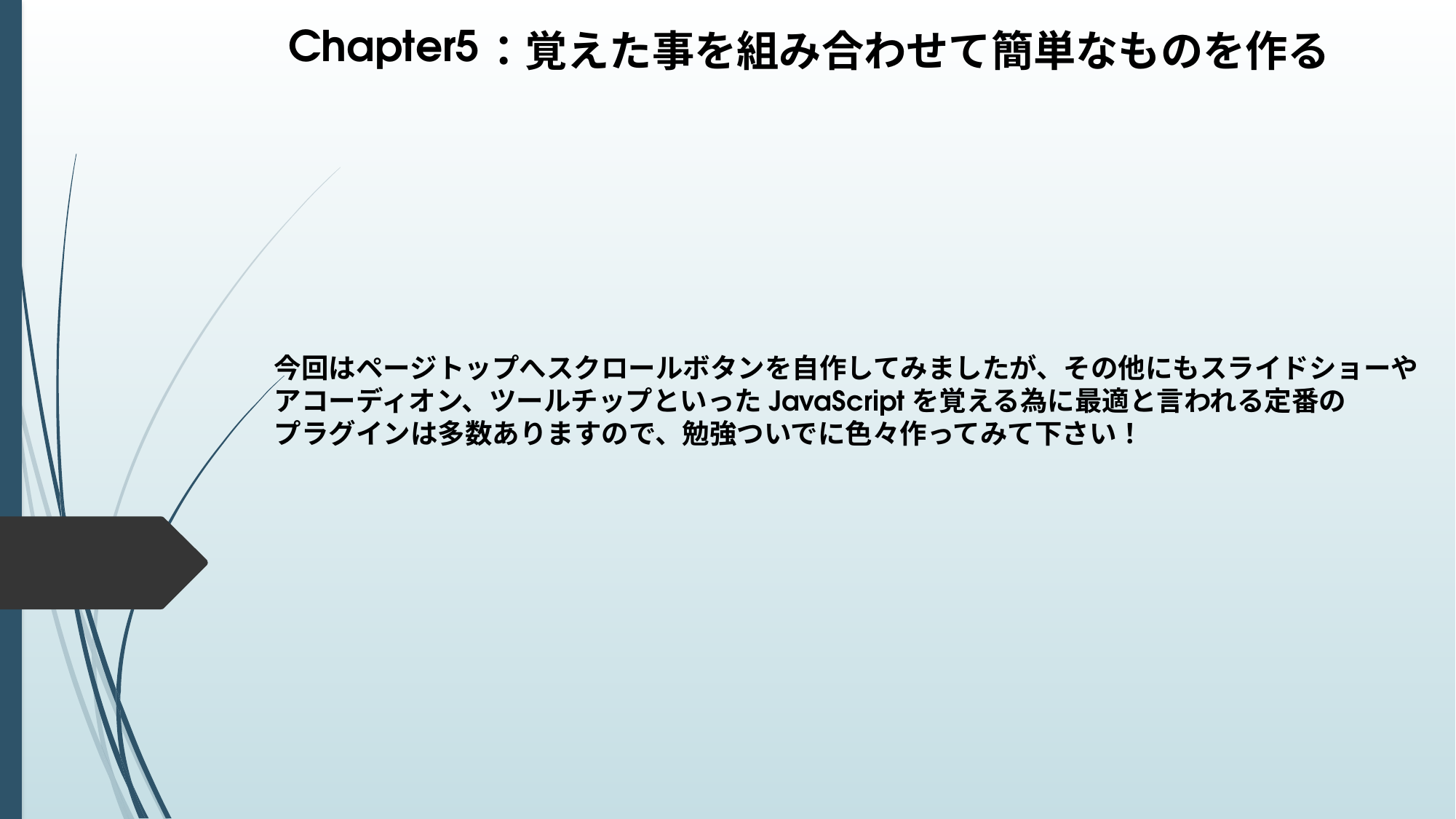

Chapter5
：覚えた事を組み合わせて簡単なものを作る
今回はページトップへスクロールボタンを自作してみましたが、その他にもスライドショーや
アコーディオン、ツールチップといったJavaScriptを覚える為に最適と言われる定番の
プラグインは多数ありますので、勉強ついでに色々作ってみて下さい！